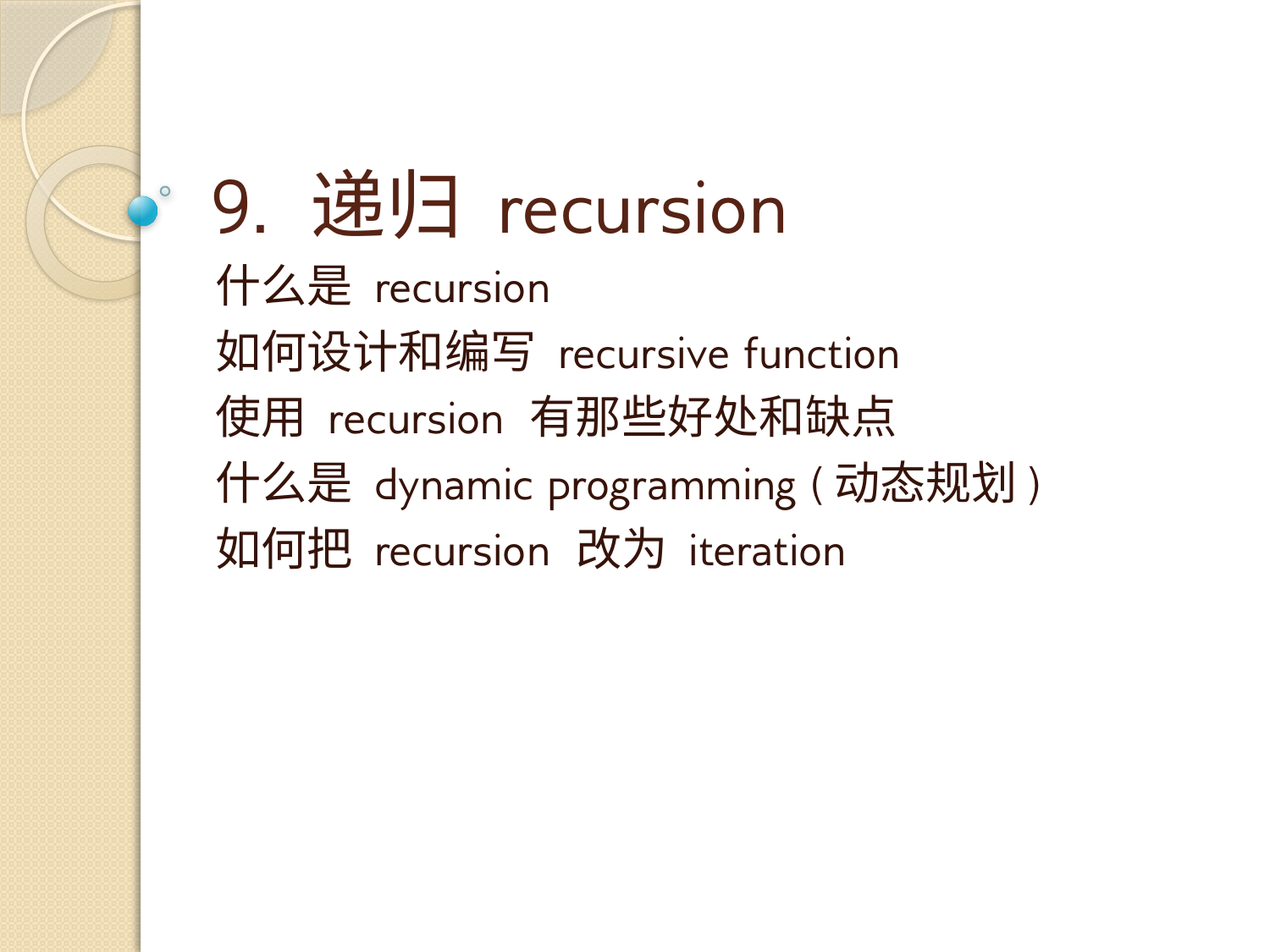

# 9. 递归 recursion
什么是 recursion
如何设计和编写 recursive function
使用 recursion 有那些好处和缺点
什么是 dynamic programming (动态规划)
如何把 recursion 改为 iteration